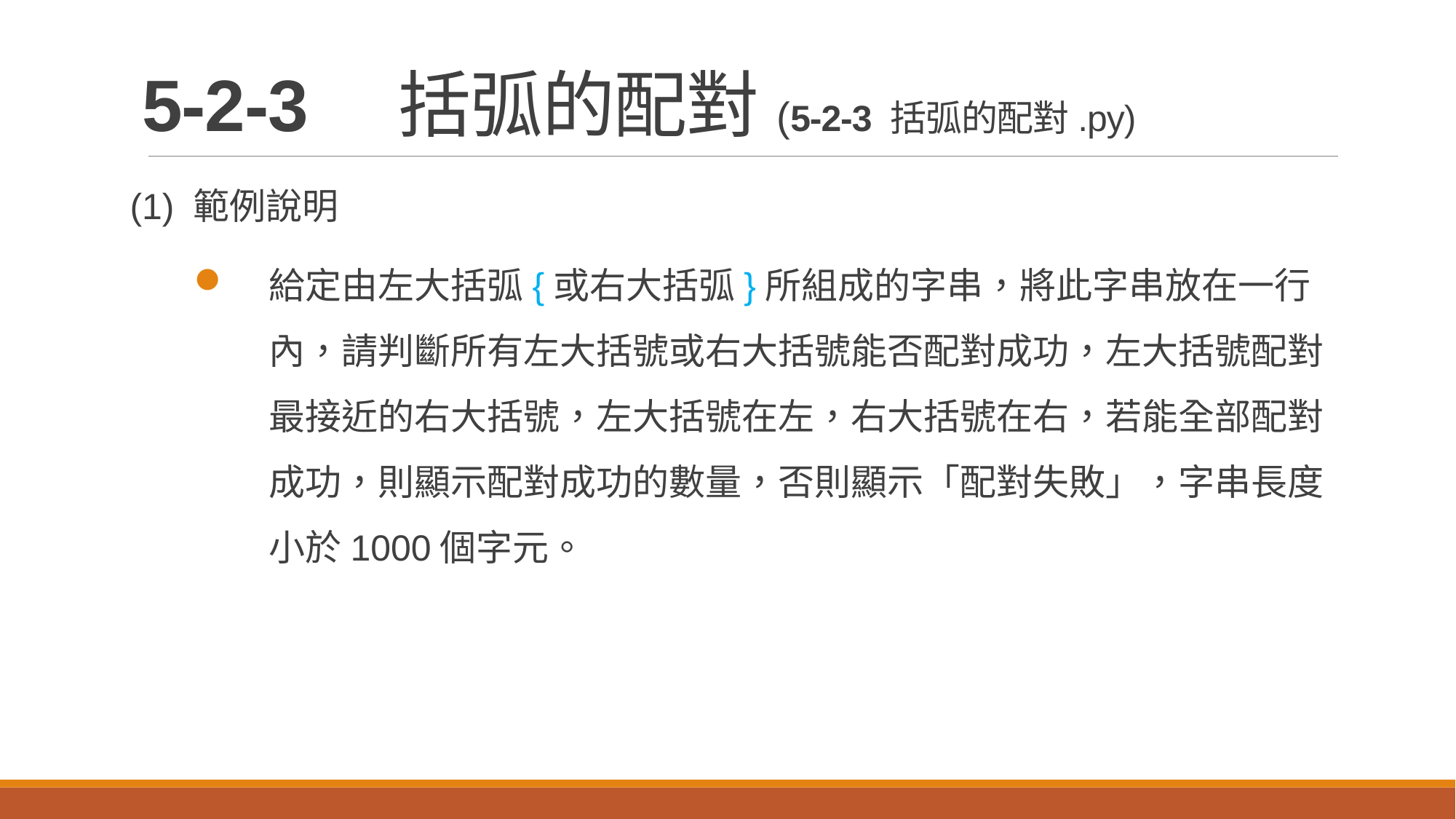

# 5-2-3　括弧的配對(5-2-3 括弧的配對.py)
(1) 範例說明
給定由左大括弧{或右大括弧}所組成的字串，將此字串放在一行內，請判斷所有左大括號或右大括號能否配對成功，左大括號配對最接近的右大括號，左大括號在左，右大括號在右，若能全部配對成功，則顯示配對成功的數量，否則顯示「配對失敗」，字串長度小於1000個字元。